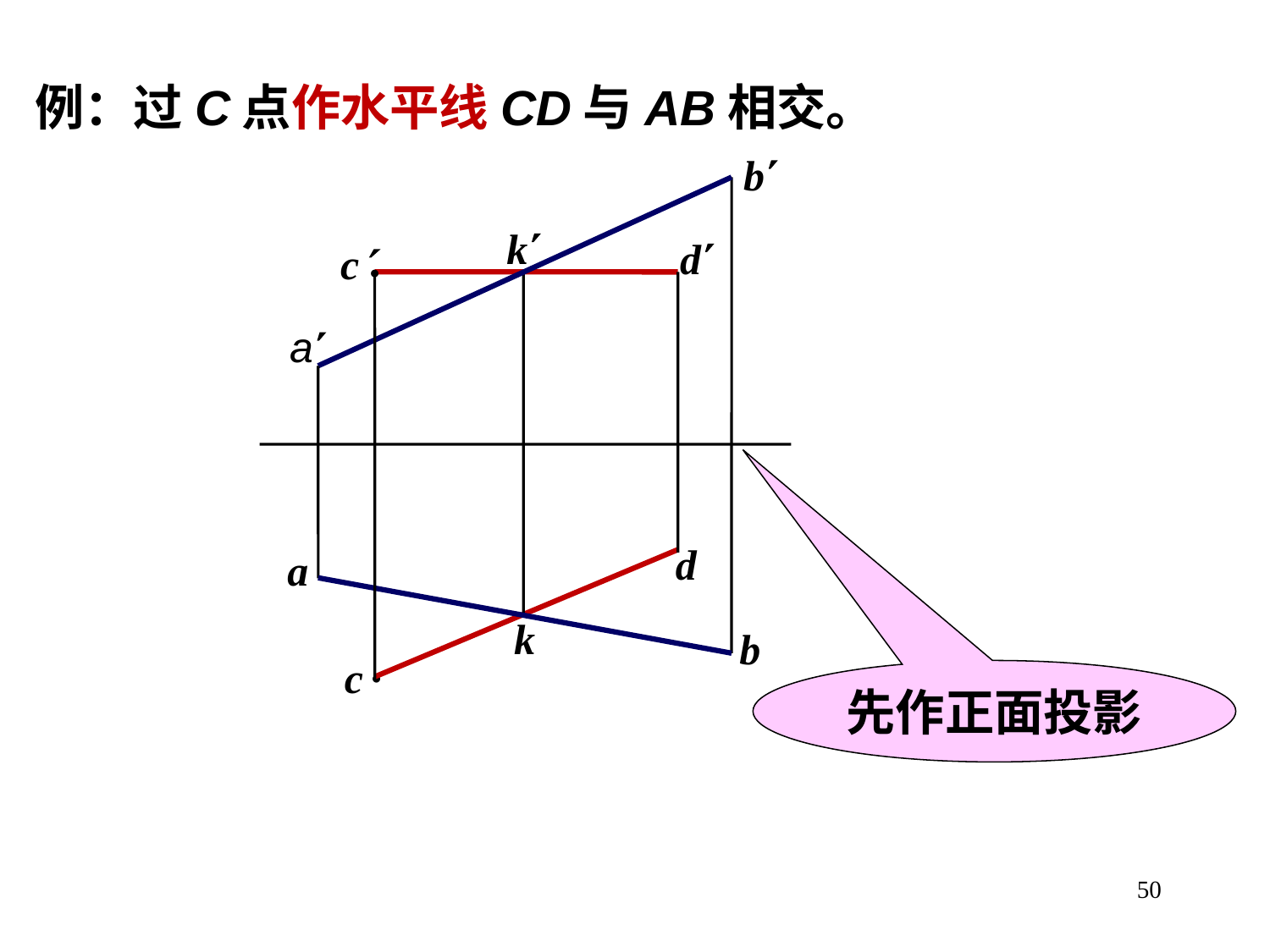

例：过C点作水平线CD与AB相交。
b′

c′
●

a′

a

b
k′
d′

d

k
c
●
先作正面投影
50